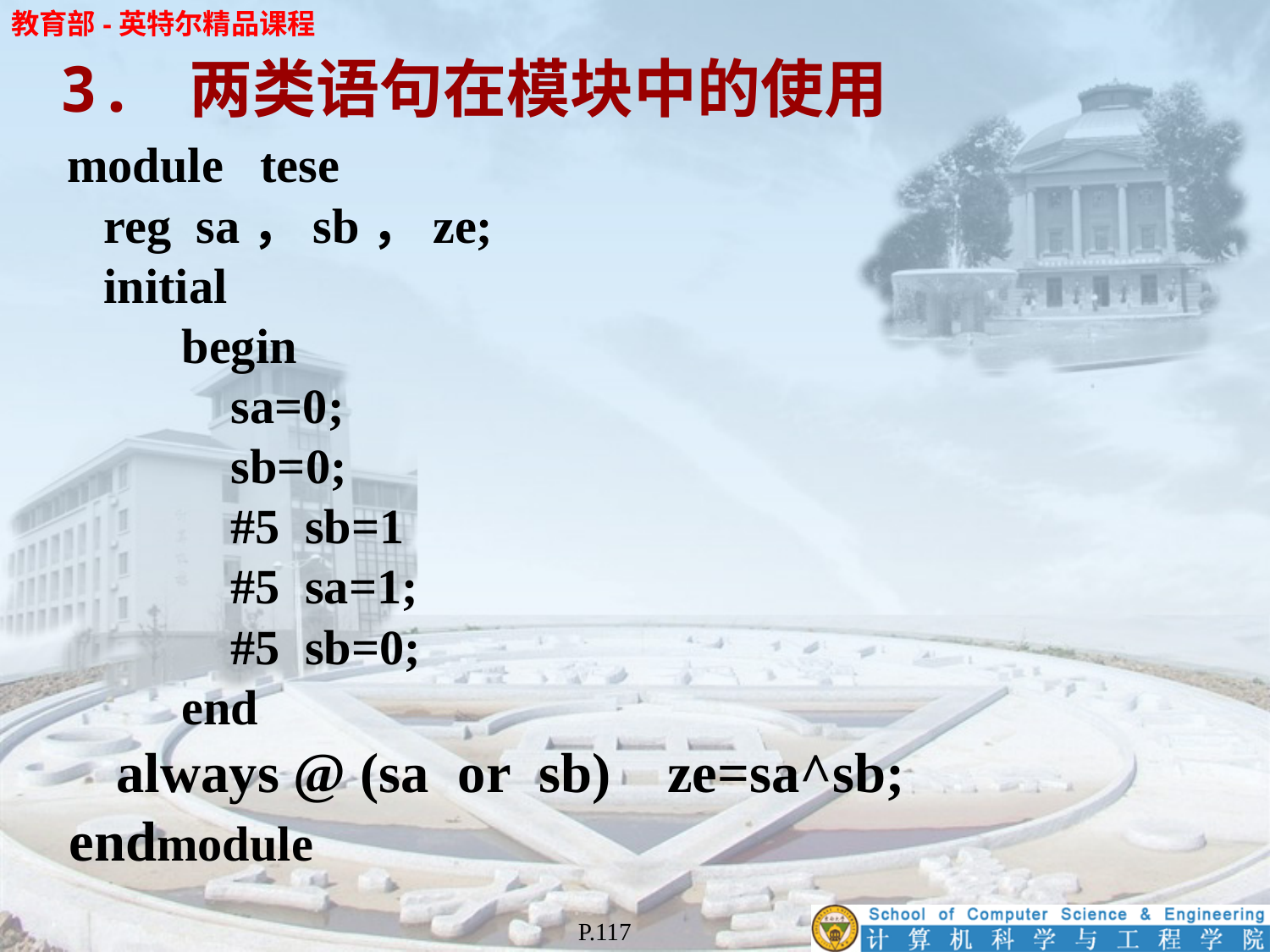

3. 两类语句在模块中的使用
 module   tese
    reg  sa，sb，ze;
    initial
	begin
	    sa=0;
	    sb=0;
	    #5  sb=1
	    #5  sa=1;
	    #5  sb=0;
	end
     always @ (sa  or  sb)    ze=sa^sb;
 endmodule
P.117